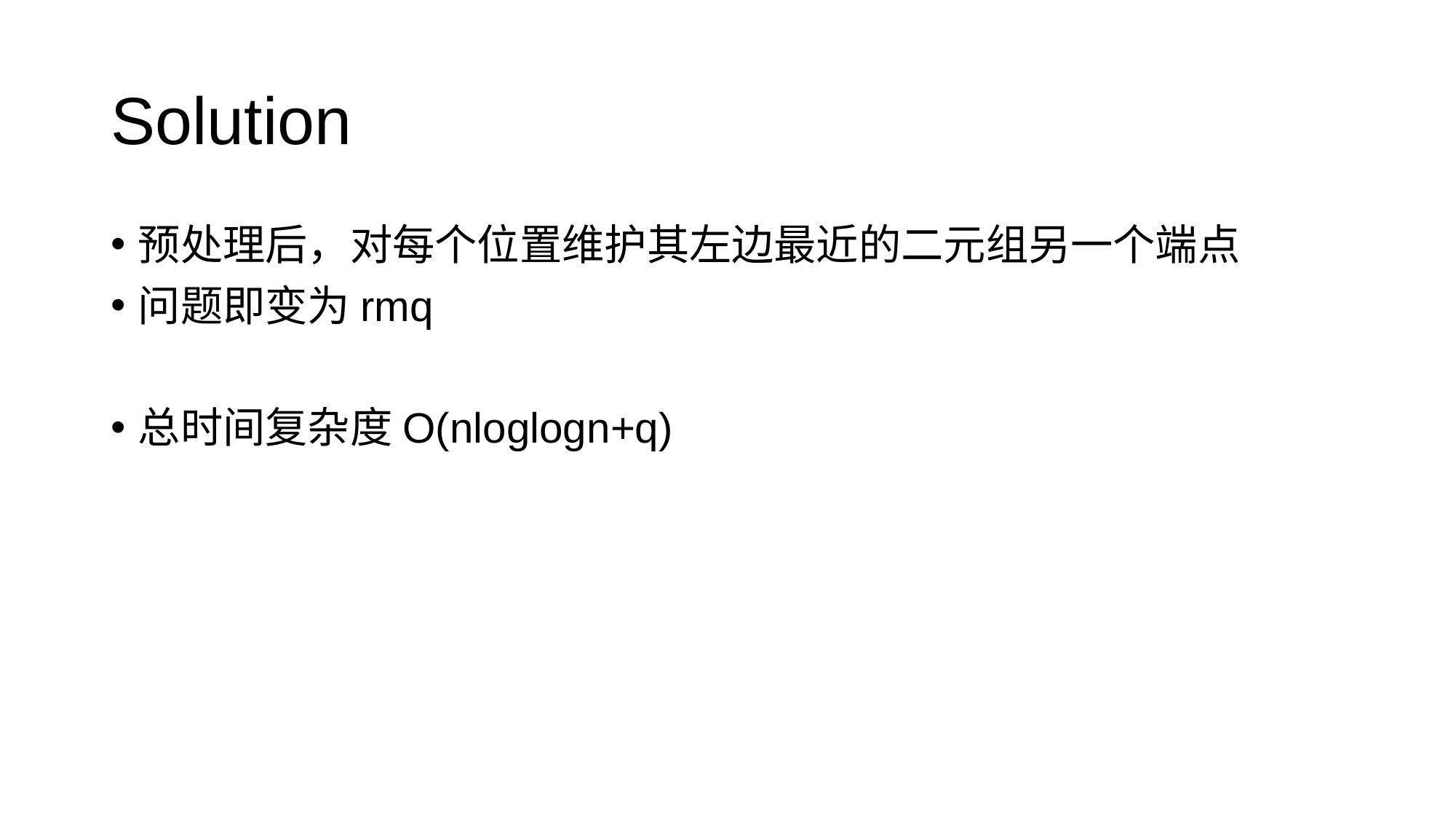

# Solution
预处理后，对每个位置维护其左边最近的二元组另一个端点
问题即变为rmq

总时间复杂度O(nloglogn+q)